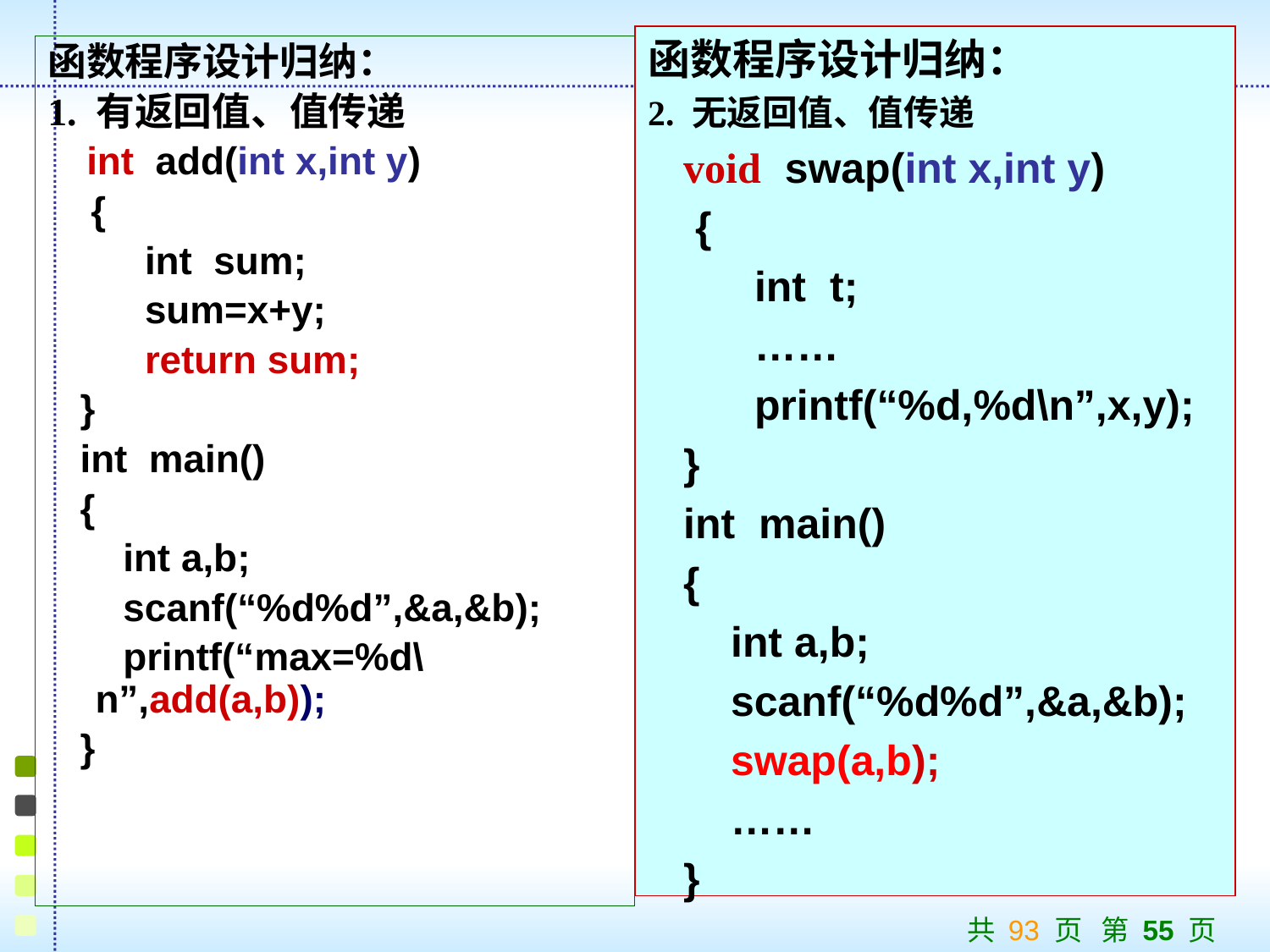

函数程序设计归纳：
2. 无返回值、值传递
    void  swap(int x,int y)
    {
         int  t;
         ……
         printf(“%d,%d\n”,x,y);
   }
   int  main()
   {
       int a,b;
       scanf(“%d%d”,&a,&b);
       swap(a,b);
       ……
   }
函数程序设计归纳：
1. 有返回值、值传递
    int  add(int x,int y)
    {
         int  sum;
         sum=x+y;
         return sum;
   }
   int  main()
   {
       int a,b;
       scanf(“%d%d”,&a,&b);
       printf(“max=%d\n”,add(a,b));
   }
共 93 页   第 55 页